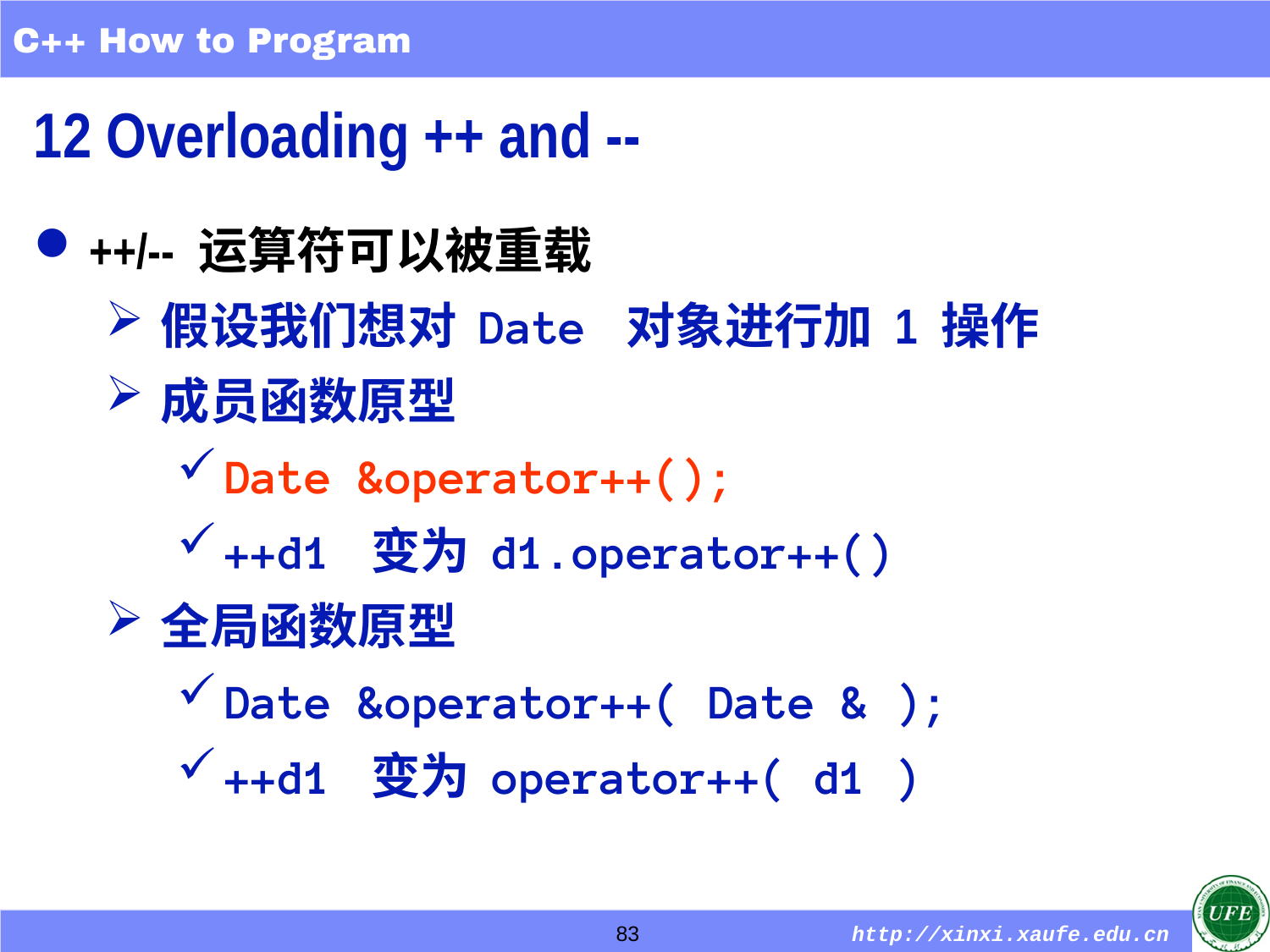

12 Overloading ++ and --
++/-- 运算符可以被重载
假设我们想对 Date 对象进行加 1 操作
成员函数原型
Date &operator++();
++d1 变为 d1.operator++()
全局函数原型
Date &operator++( Date & );
++d1 变为 operator++( d1 )
83